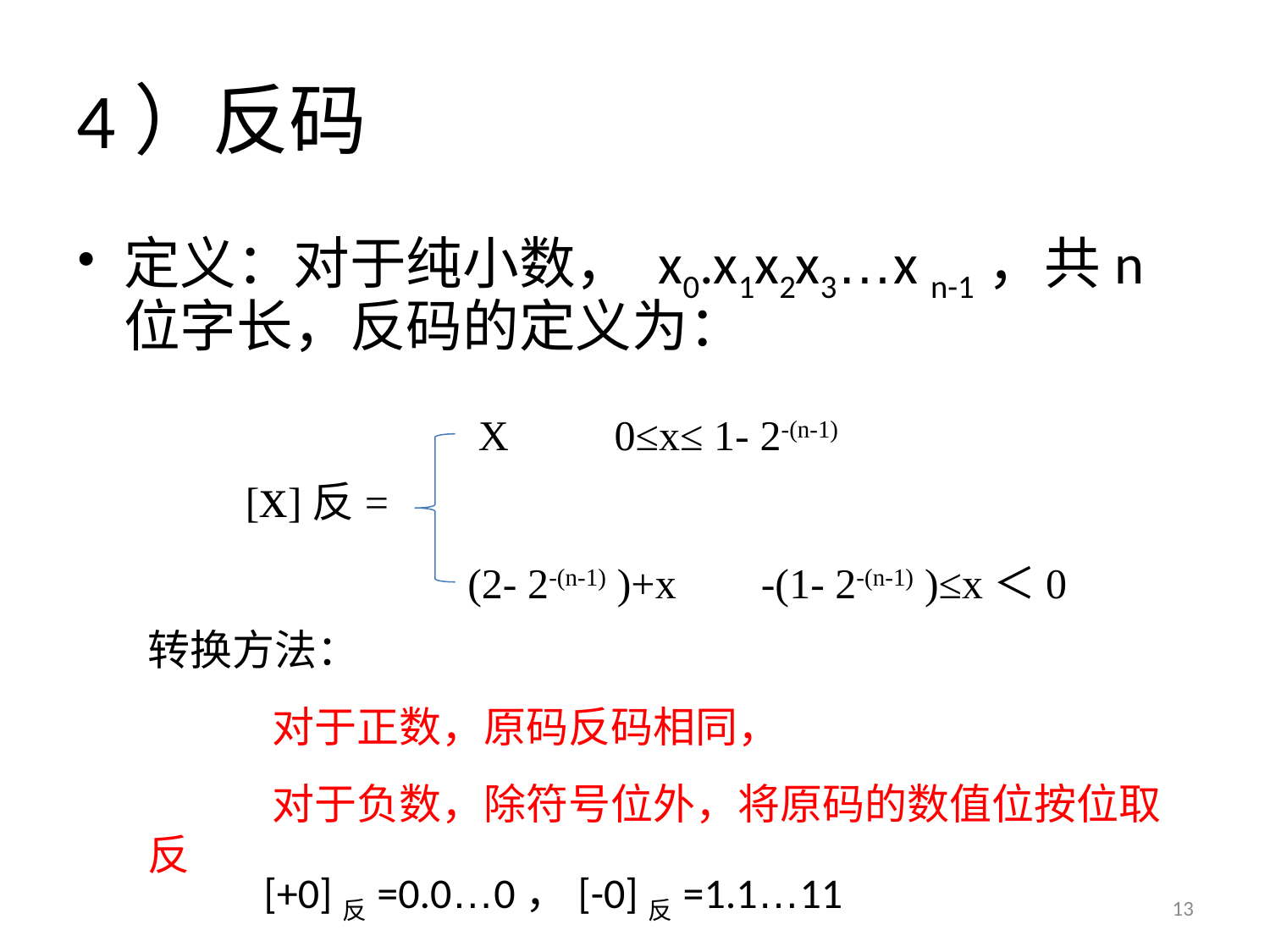

# 4）反码
定义：对于纯小数， x0.x1x2x3…x n-1，共n位字长，反码的定义为：
X          0≤x≤ 1- 2-(n-1)

[x]反=
(2- 2-(n-1) )+x        -(1- 2-(n-1) )≤x＜0
转换方法：
            对于正数，原码反码相同，
            对于负数，除符号位外，将原码的数值位按位取反。
[+0]反=0.0…0，[-0]反=1.1…11
13